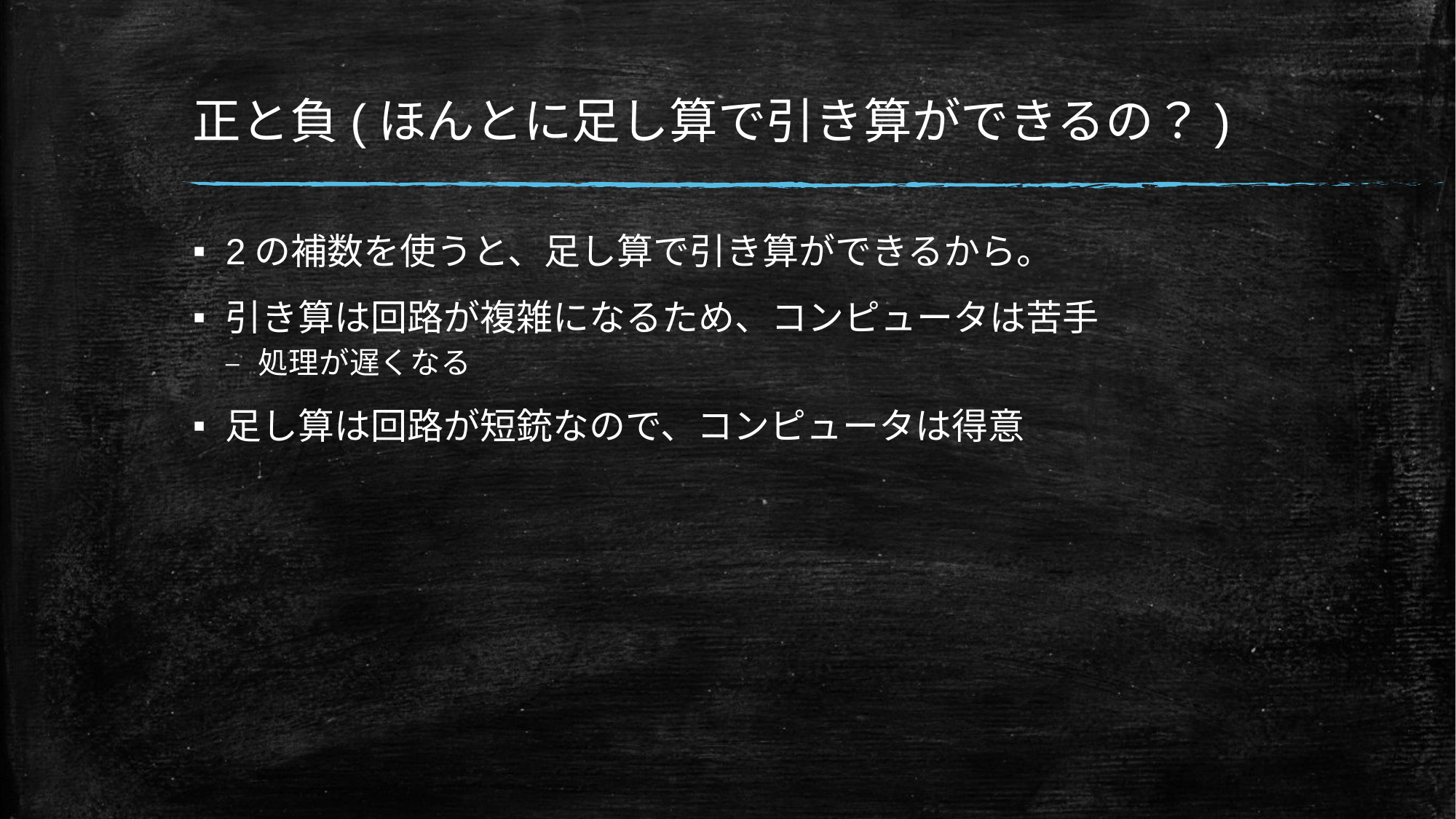

# 正と負(ほんとに足し算で引き算ができるの？)
2の補数を使うと、足し算で引き算ができるから。
引き算は回路が複雑になるため、コンピュータは苦手
処理が遅くなる
足し算は回路が短銃なので、コンピュータは得意